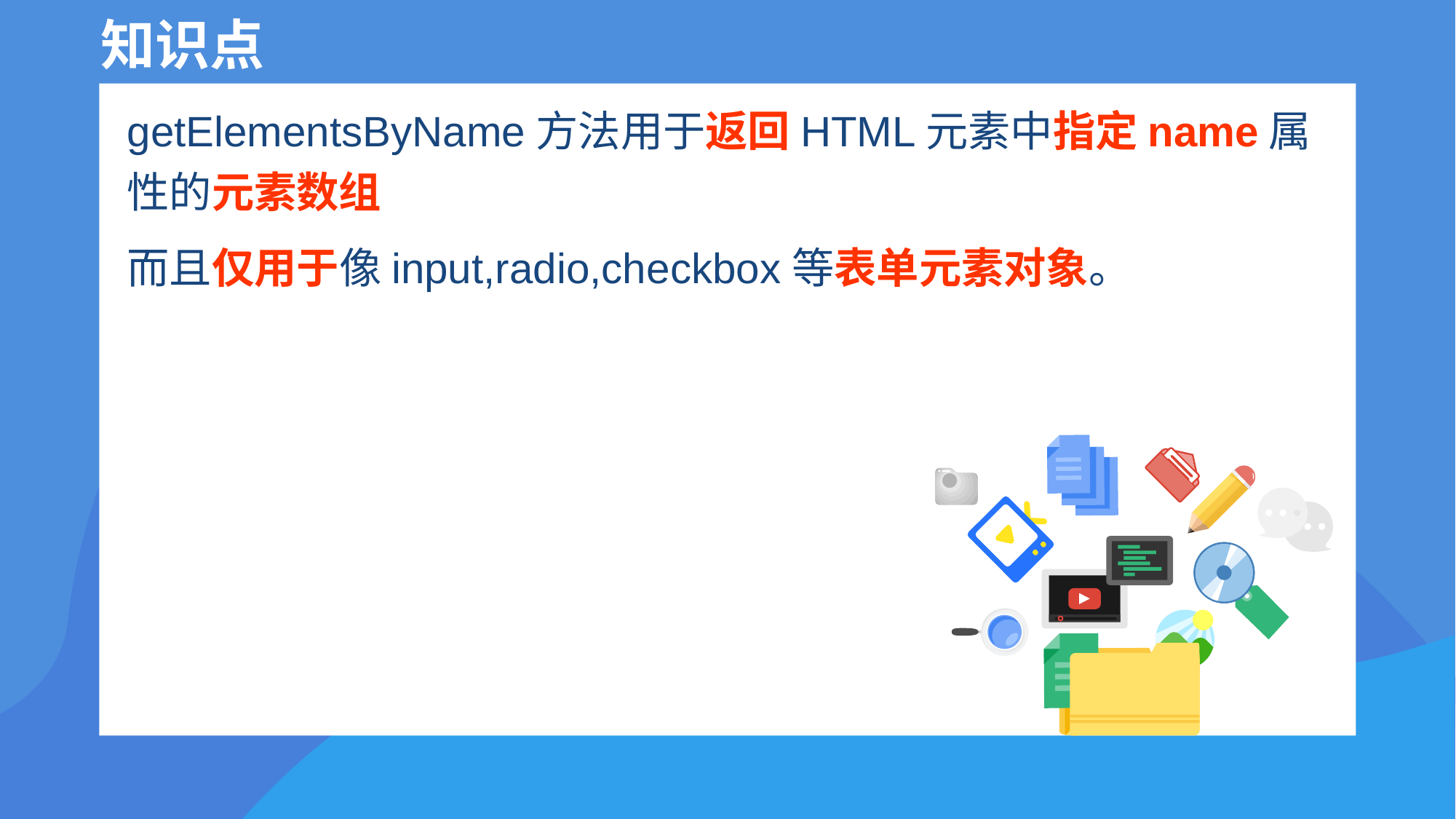

# 知识点
getElementsByName方法用于返回HTML元素中指定name属性的元素数组
而且仅用于像input,radio,checkbox等表单元素对象。